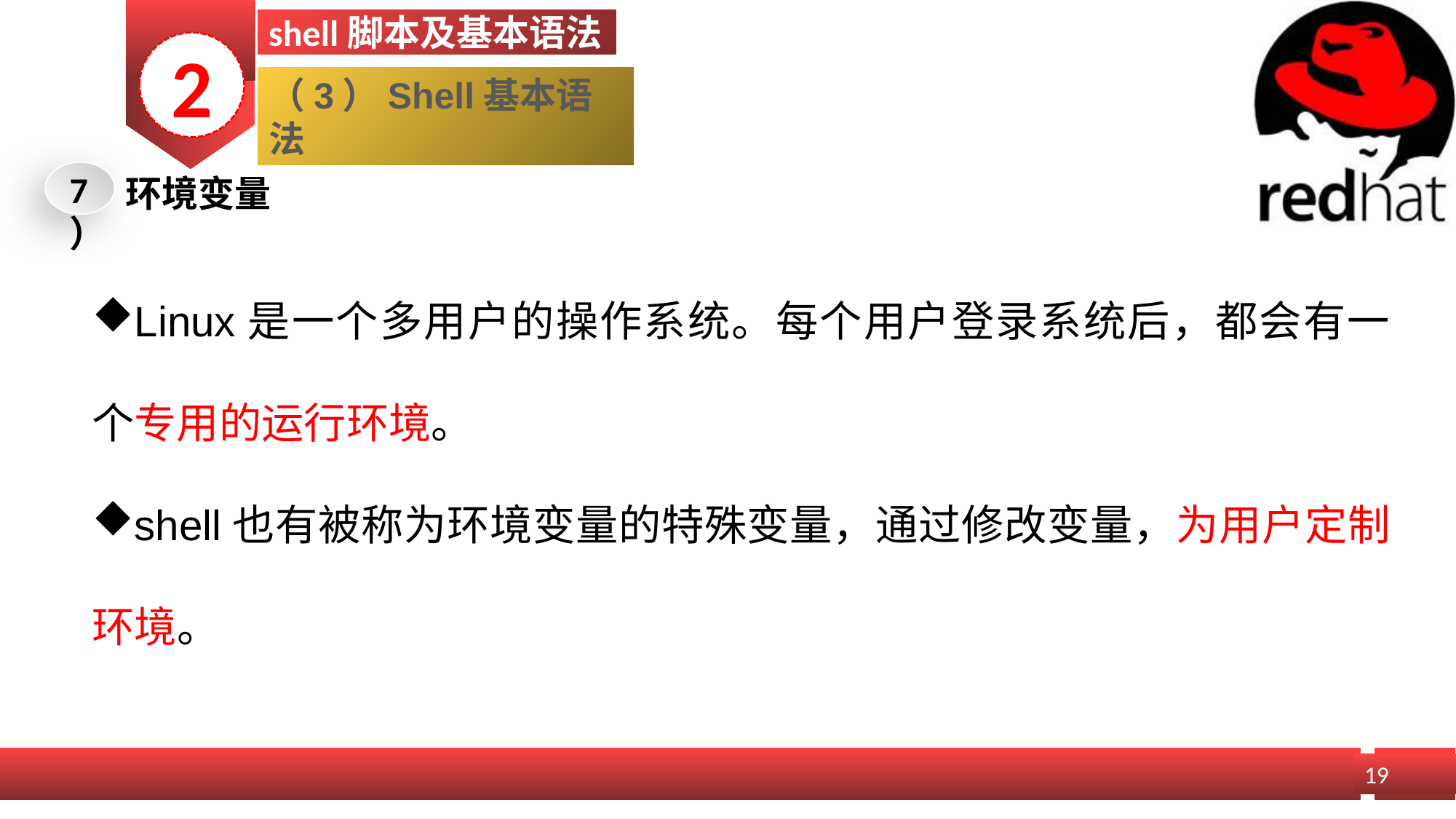

shell脚本及基本语法
2
（3）Shell基本语法
7）

环境变量
Linux是一个多用户的操作系统。每个用户登录系统后，都会有一个专用的运行环境。
shell也有被称为环境变量的特殊变量，通过修改变量，为用户定制环境。